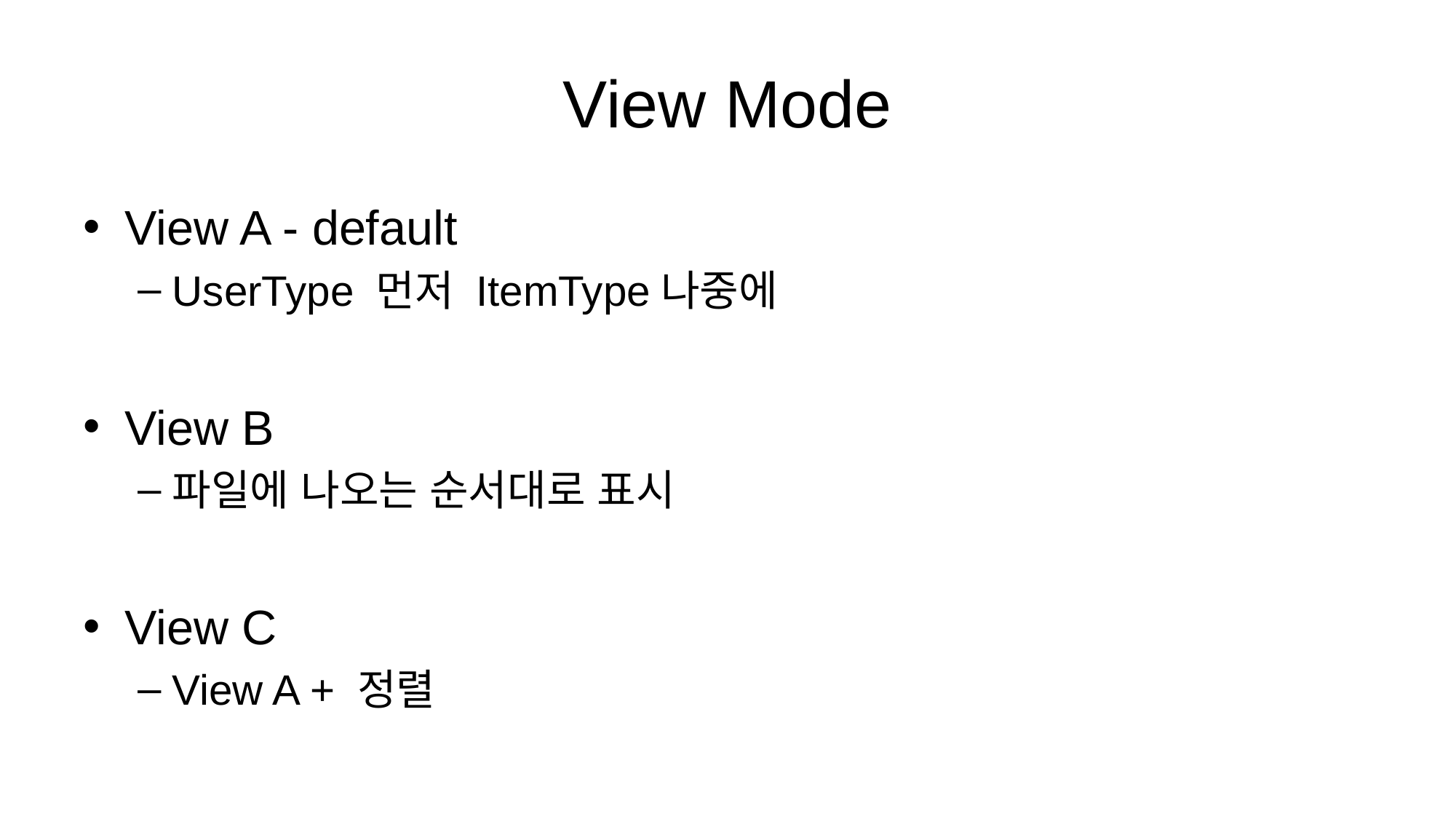

# View Mode
View A - default
UserType 먼저 ItemType나중에

View B
파일에 나오는 순서대로 표시

View C
View A + 정렬